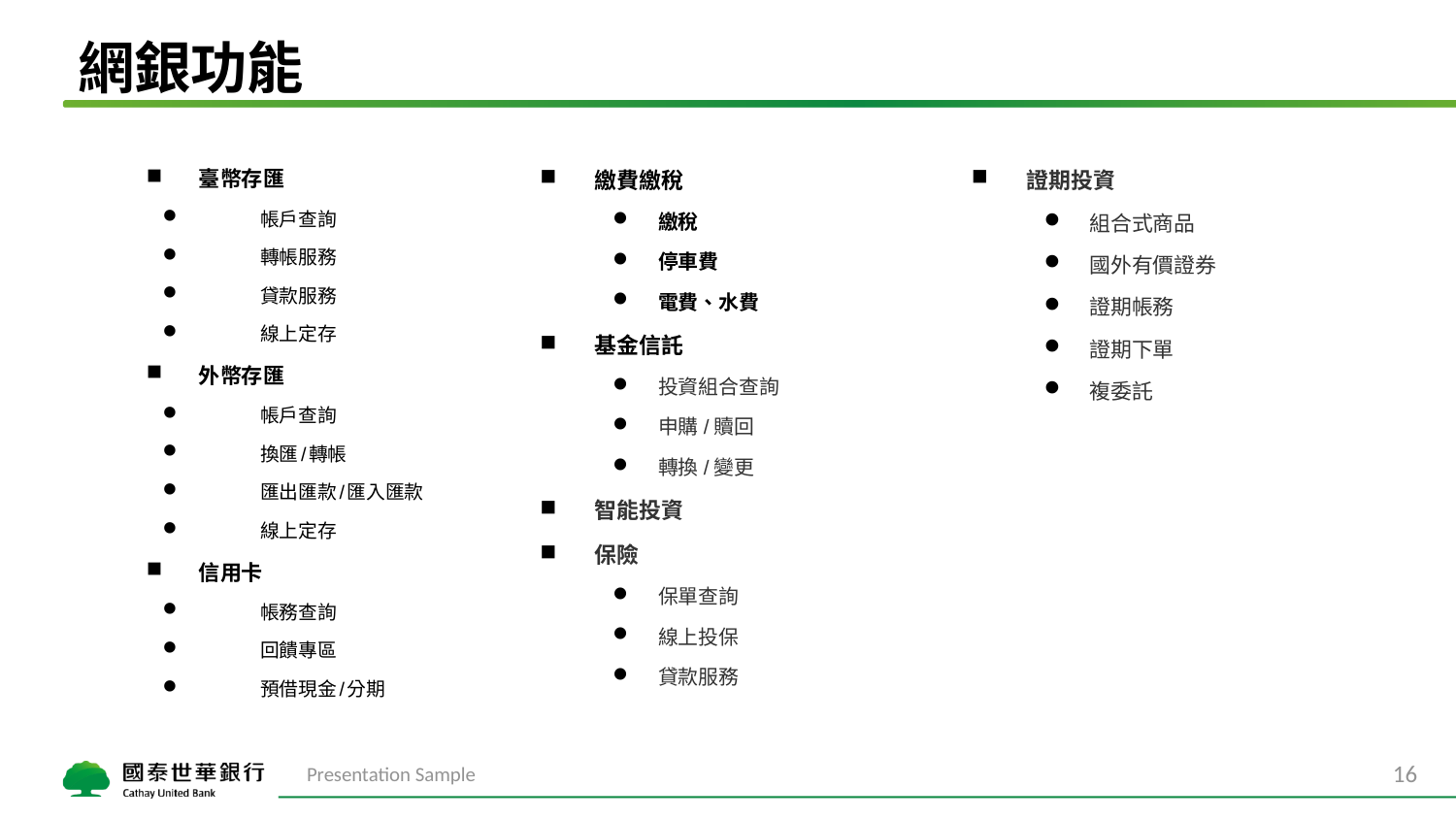

# 網銀功能
臺幣存匯
帳戶查詢
轉帳服務
貸款服務
線上定存
外幣存匯
帳戶查詢
換匯/轉帳
匯出匯款/匯入匯款
線上定存
信用卡
帳務查詢
回饋專區
預借現金/分期

繳費繳稅
繳稅
停車費
電費、水費
基金信託
投資組合查詢
申購/贖回
轉換/變更
智能投資
保險
保單查詢
線上投保
貸款服務
證期投資
組合式商品
國外有價證券
證期帳務
證期下單
複委託
16
Presentation Sample